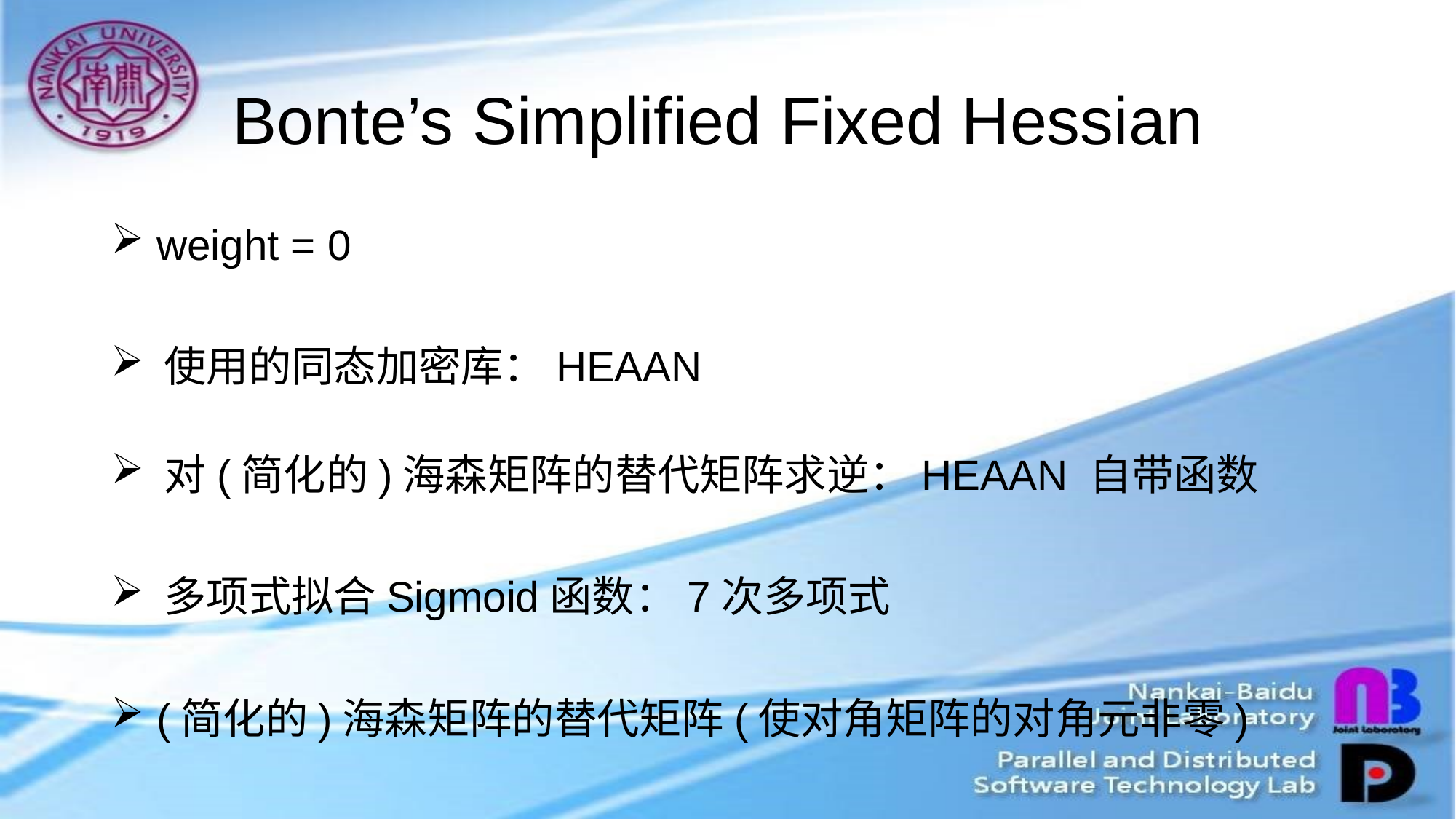

# Bonte’s Simplified Fixed Hessian
 weight = 0

 使用的同态加密库：HEAAN

 对(简化的)海森矩阵的替代矩阵求逆：HEAAN 自带函数

 多项式拟合Sigmoid函数：7次多项式

 (简化的)海森矩阵的替代矩阵(使对角矩阵的对角元非零)